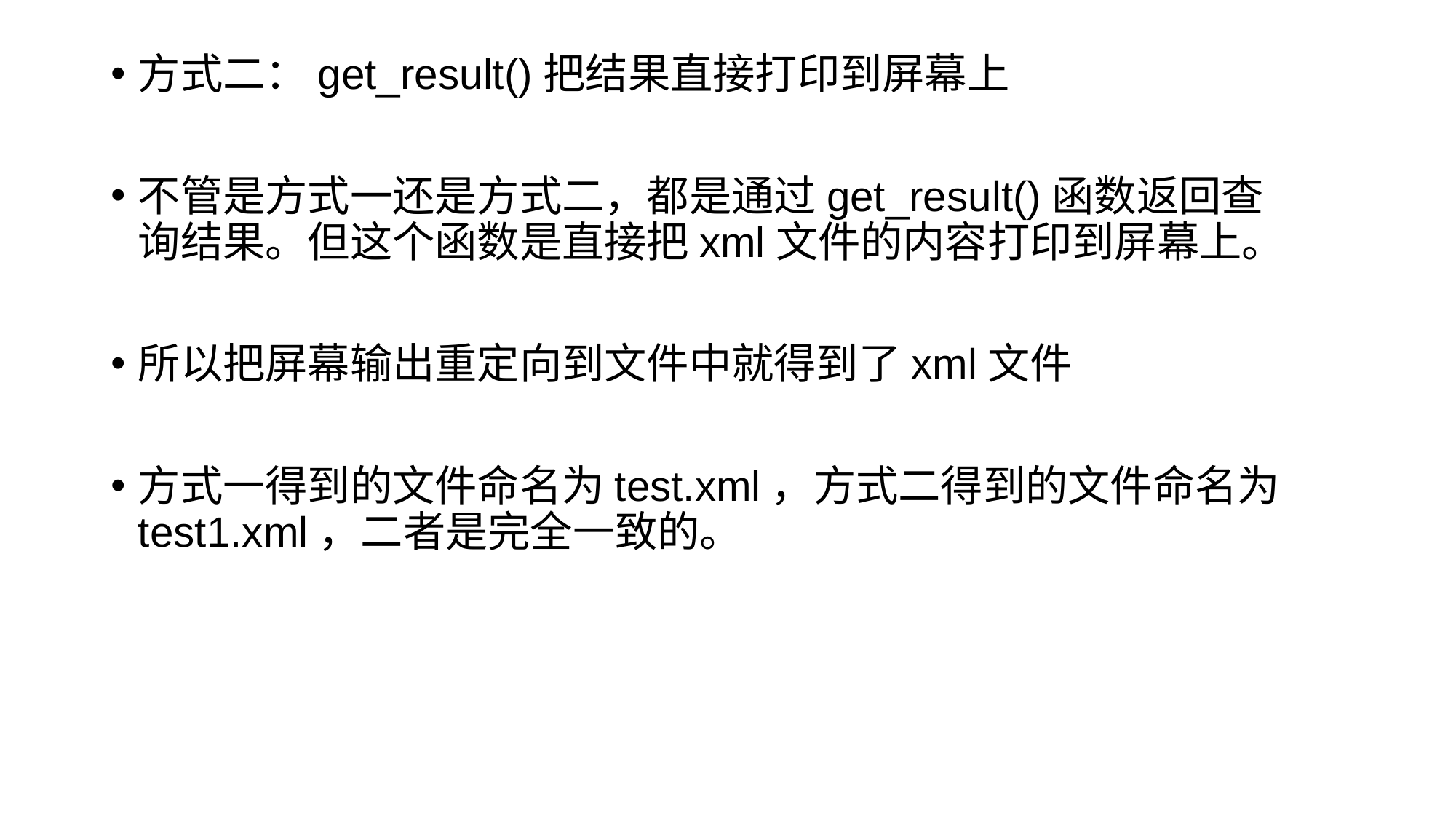

方式二：get_result()把结果直接打印到屏幕上

不管是方式一还是方式二，都是通过get_result()函数返回查询结果。但这个函数是直接把xml文件的内容打印到屏幕上。

所以把屏幕输出重定向到文件中就得到了xml文件

方式一得到的文件命名为test.xml，方式二得到的文件命名为test1.xml，二者是完全一致的。